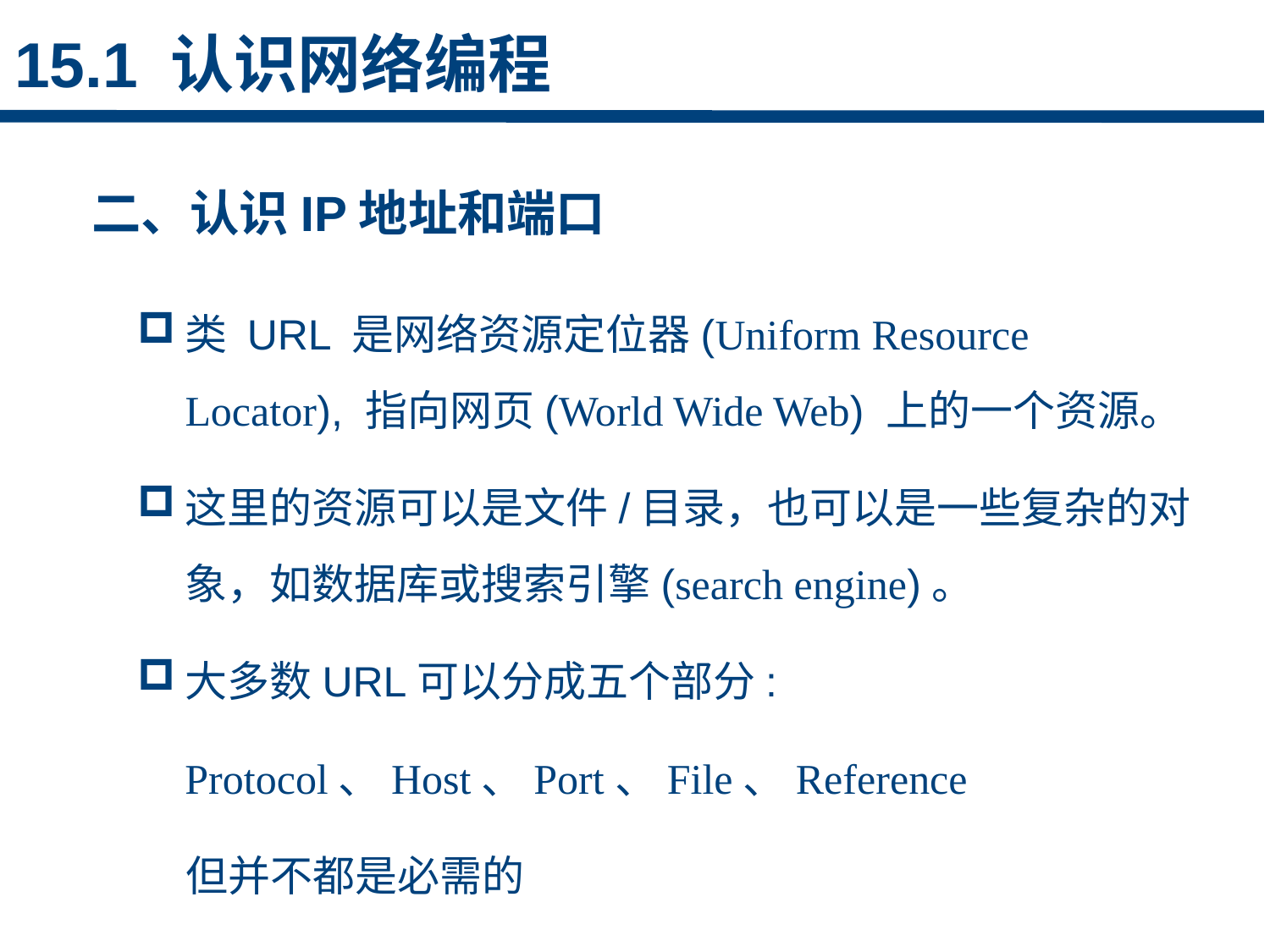

15.1 认识网络编程
二、认识IP地址和端口
点击添加文本
类 URL 是网络资源定位器(Uniform Resource Locator), 指向网页(World Wide Web) 上的一个资源。
这里的资源可以是文件/目录，也可以是一些复杂的对象，如数据库或搜索引擎(search engine)。
大多数URL可以分成五个部分:
    Protocol、Host、Port、File、Reference
    但并不都是必需的
点击添加文本
点击添加文本
点击添加文本